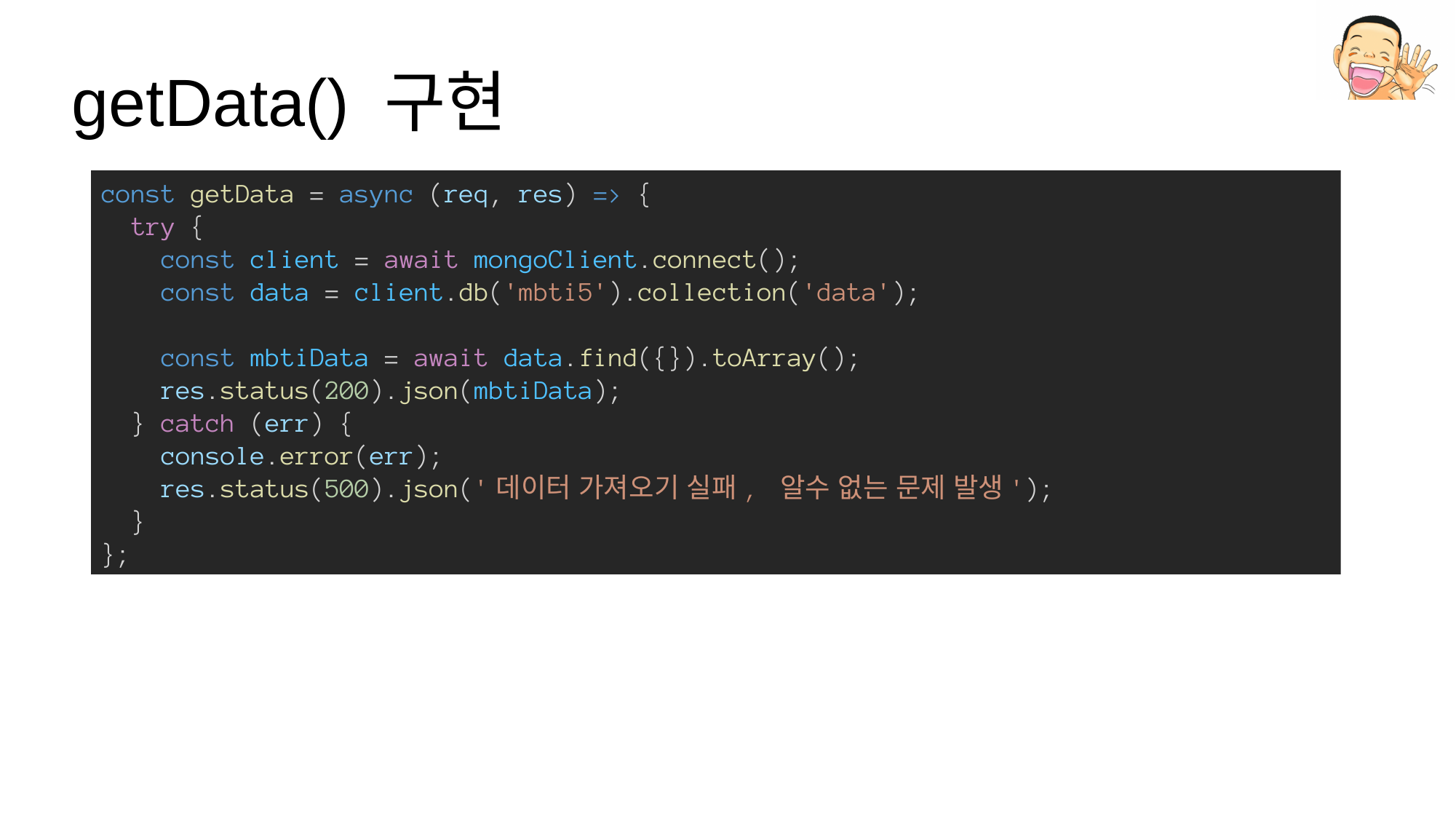

# getData() 구현
const getData = async (req, res) => {
  try {
    const client = await mongoClient.connect();
    const data = client.db('mbti5').collection('data');
    const mbtiData = await data.find({}).toArray();
    res.status(200).json(mbtiData);
  } catch (err) {
    console.error(err);
    res.status(500).json('데이터 가져오기 실패, 알수 없는 문제 발생');
  }
};